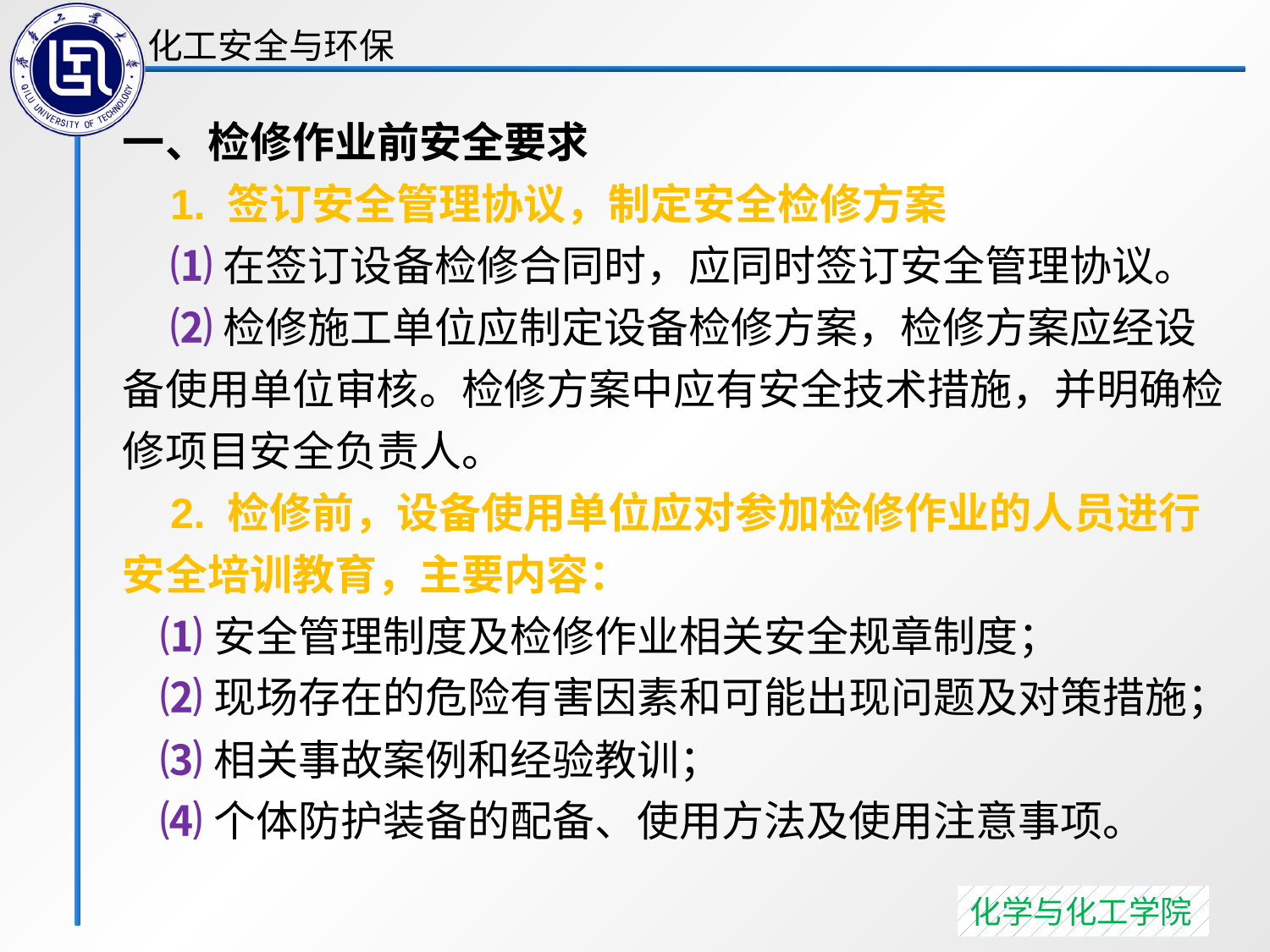

一、检修作业前安全要求
    1. 签订安全管理协议，制定安全检修方案
     ⑴在签订设备检修合同时，应同时签订安全管理协议。
     ⑵检修施工单位应制定设备检修方案，检修方案应经设备使用单位审核。检修方案中应有安全技术措施，并明确检修项目安全负责人。
    2. 检修前，设备使用单位应对参加检修作业的人员进行安全培训教育，主要内容：
    ⑴安全管理制度及检修作业相关安全规章制度；
    ⑵现场存在的危险有害因素和可能出现问题及对策措施；
    ⑶相关事故案例和经验教训；
    ⑷个体防护装备的配备、使用方法及使用注意事项。